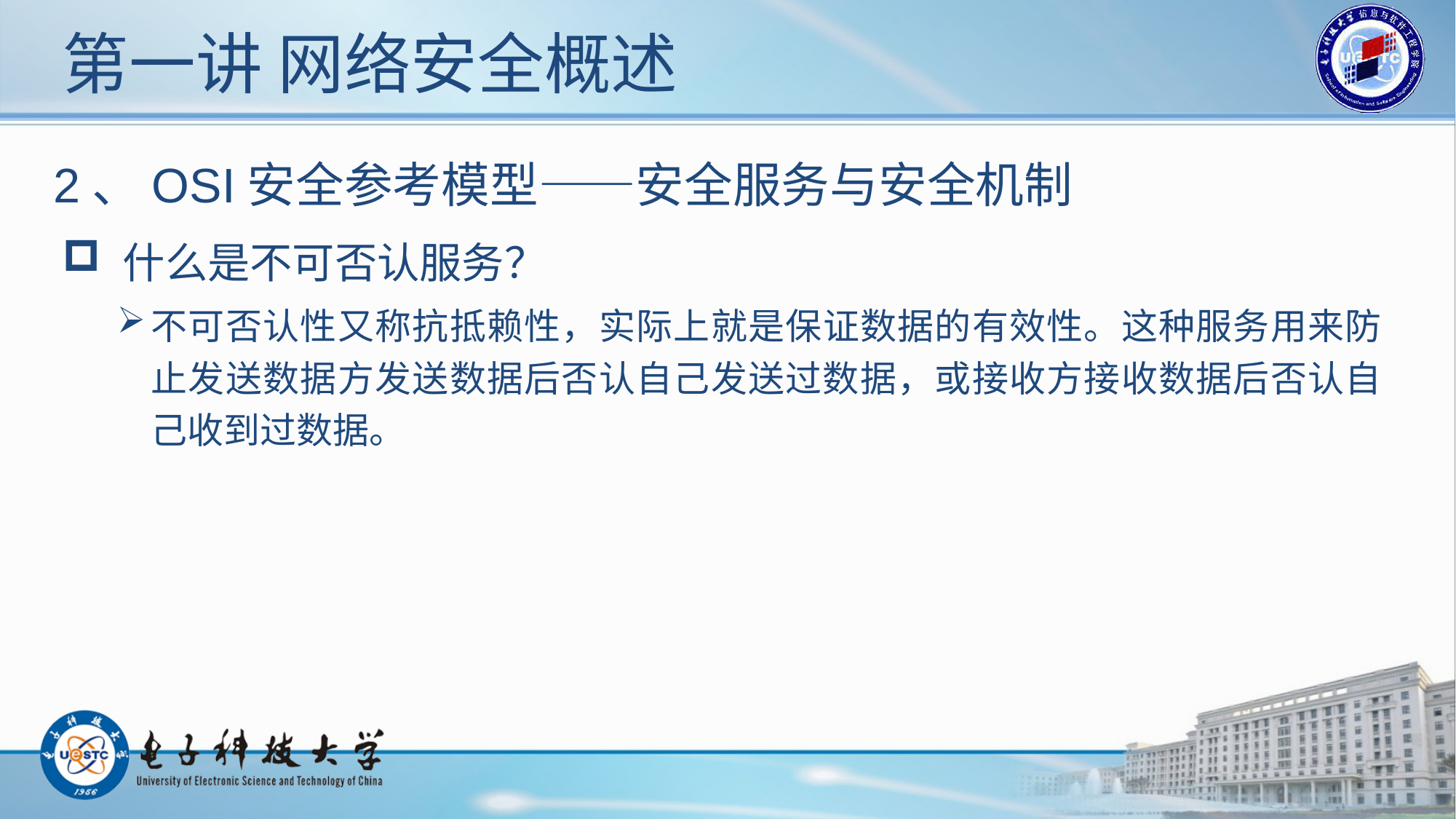

# 第一讲 网络安全概述
2、OSI安全参考模型——安全服务与安全机制
 什么是不可否认服务？
不可否认性又称抗抵赖性，实际上就是保证数据的有效性。这种服务用来防止发送数据方发送数据后否认自己发送过数据，或接收方接收数据后否认自己收到过数据。